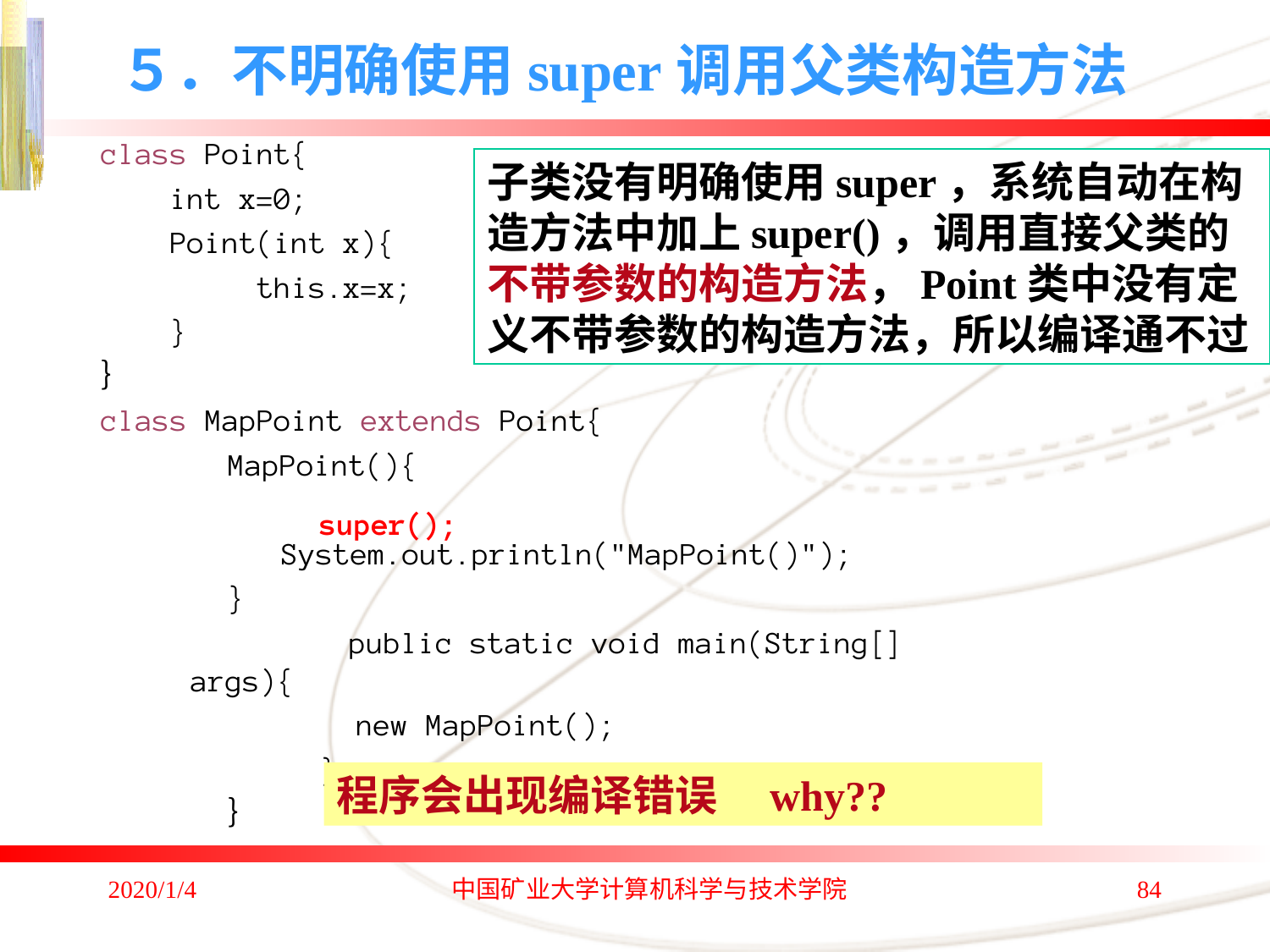

# ５．不明确使用super调用父类构造方法
class Point{
    int x=0;
    Point(int x){
         this.x=x;
    }
｝
class MapPoint extends Point{
MapPoint(){

　  System.out.println("MapPoint()");
}
       public static void main(String[] args){
　　        new MapPoint();
　　   }
｝
子类没有明确使用super，系统自动在构造方法中加上super()，调用直接父类的不带参数的构造方法，Point类中没有定义不带参数的构造方法，所以编译通不过
super();
程序会出现编译错误　why??
2020/1/4
中国矿业大学计算机科学与技术学院
84